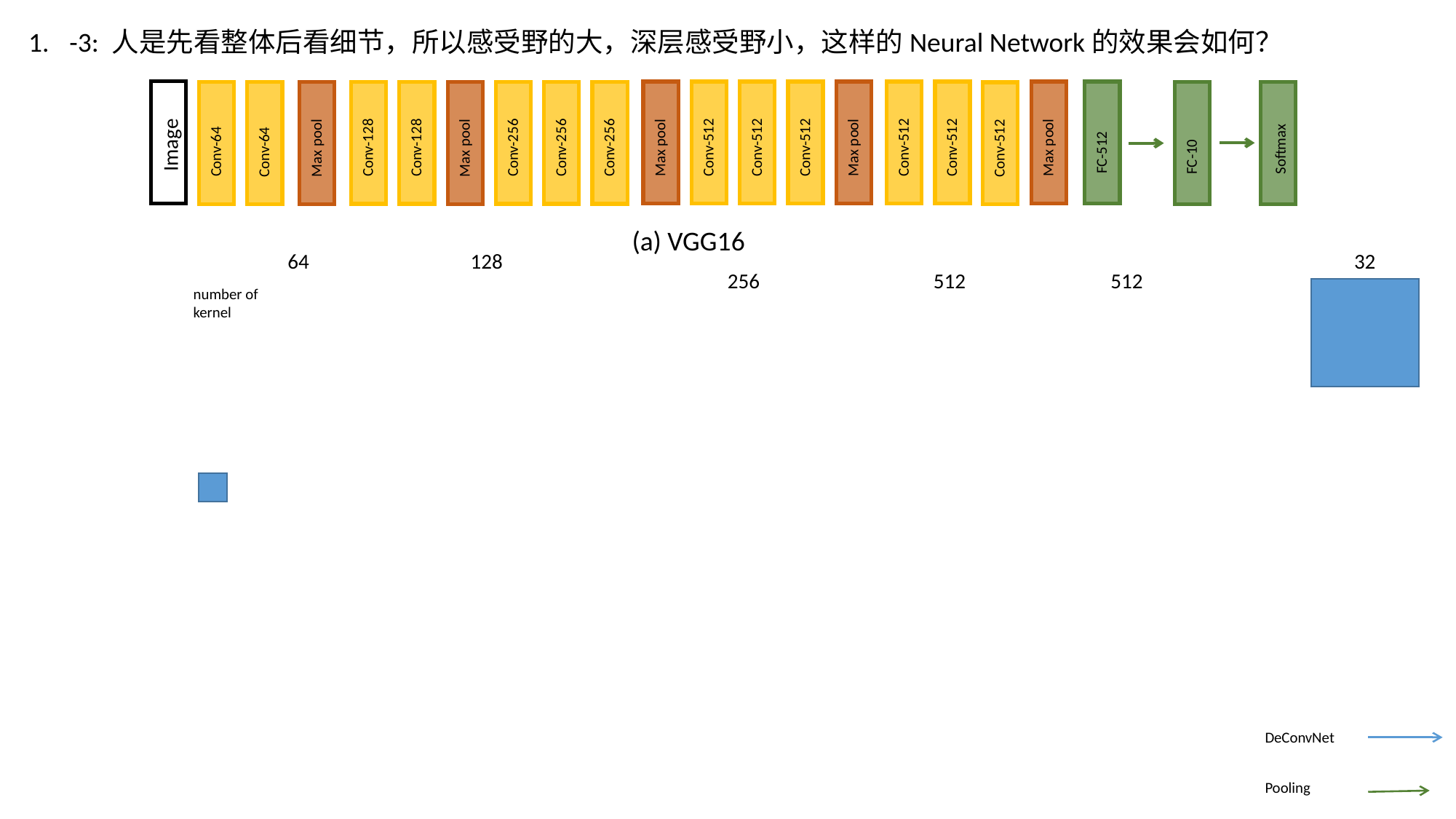

-3: 人是先看整体后看细节，所以感受野的大，深层感受野小，这样的Neural Network的效果会如何？
FC-512

FC-10

Softmax

Max pool

Conv-512

Conv-512

Conv-512

Max pool

Conv-512

Conv-512

Max pool

Conv-64

Conv-128

Conv-128

Conv-256

Conv-256

Conv-256

Conv-64

Max pool

Max pool

Conv-512

Image
(a) VGG16
64
128
32
256
512
512
number of kernel

DeConvNet
Pooling